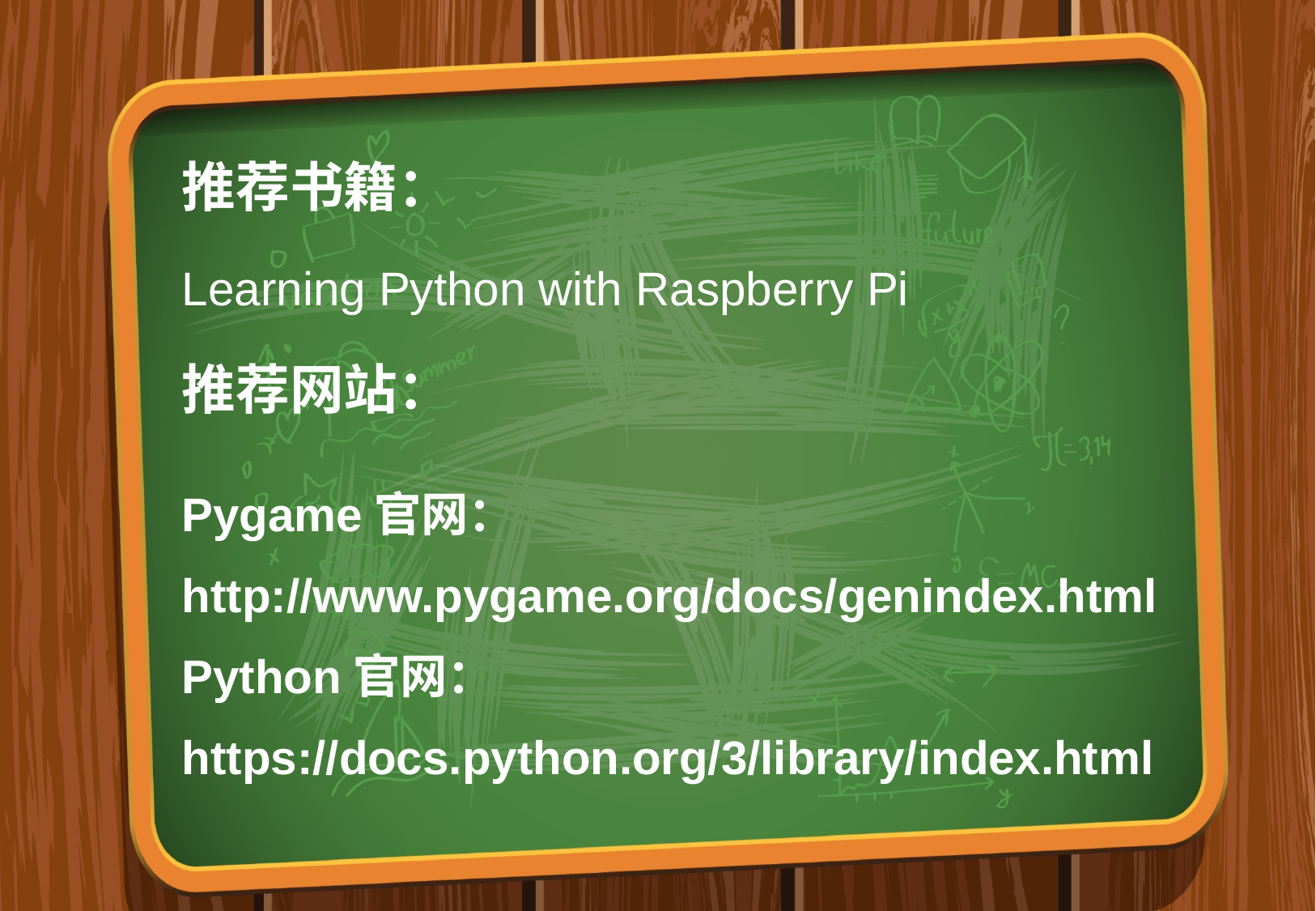

推荐书籍：

Learning Python with Raspberry Pi

推荐网站：

Pygame官网：

http://www.pygame.org/docs/genindex.html

Python官网：

https://docs.python.org/3/library/index.html